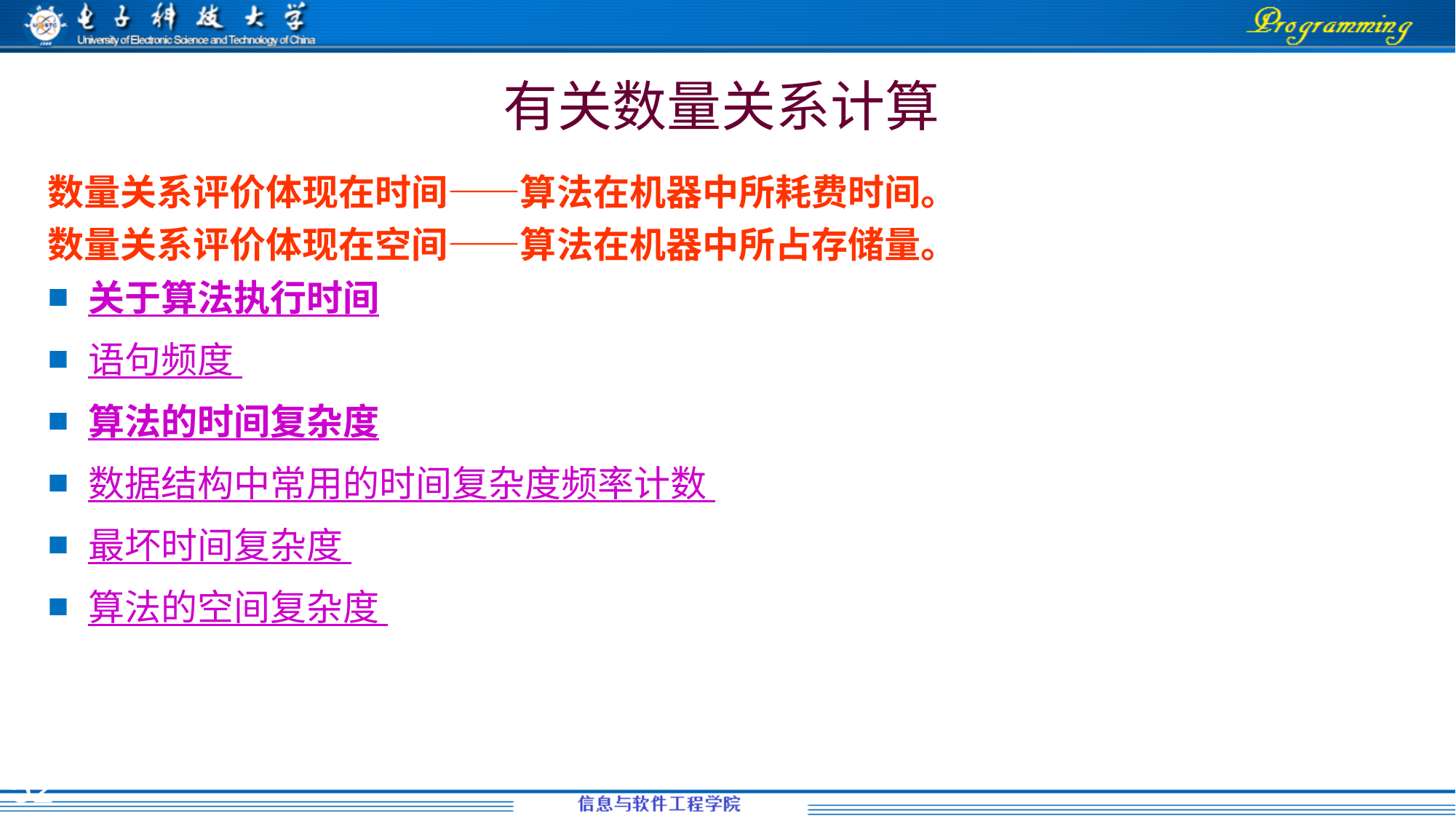

# 有关数量关系计算
数量关系评价体现在时间——算法在机器中所耗费时间。
数量关系评价体现在空间——算法在机器中所占存储量。
关于算法执行时间
语句频度
算法的时间复杂度
数据结构中常用的时间复杂度频率计数
最坏时间复杂度
算法的空间复杂度
52